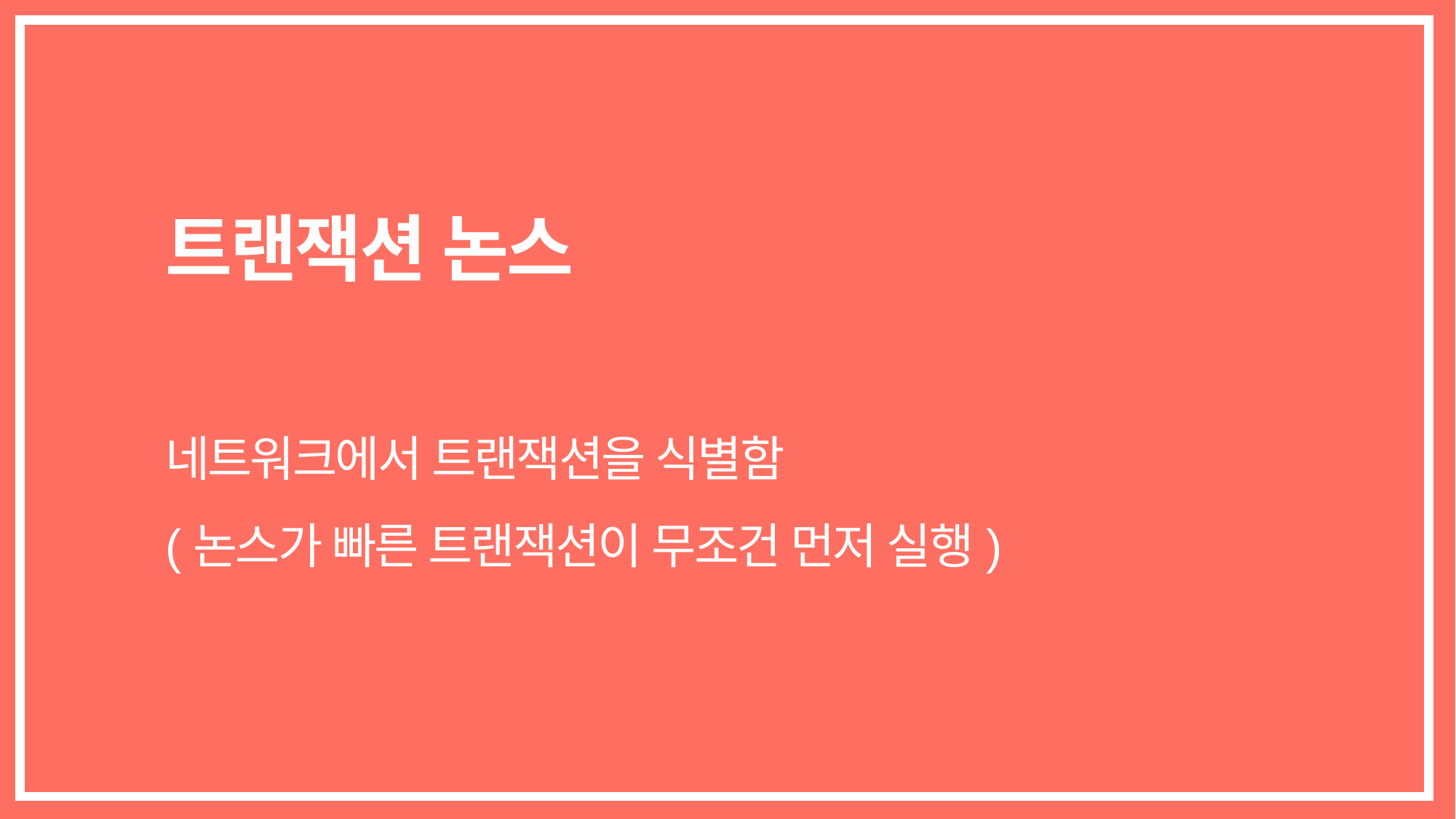

트랜잭션 논스

네트워크에서 트랜잭션을 식별함
(논스가 빠른 트랜잭션이 무조건 먼저 실행)